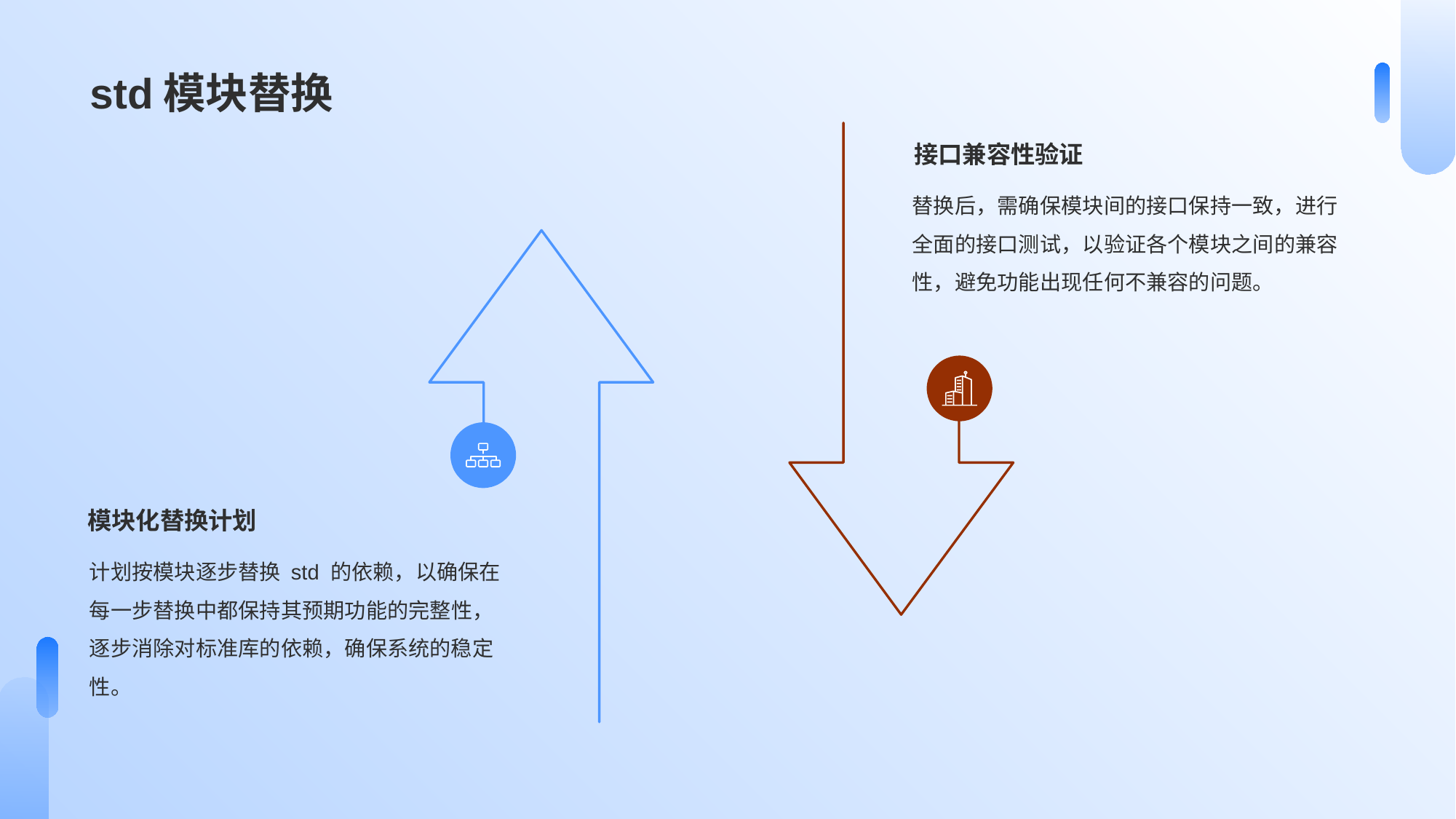

# std模块替换

接口兼容性验证
替换后，需确保模块间的接口保持一致，进行全面的接口测试，以验证各个模块之间的兼容性，避免功能出现任何不兼容的问题。

模块化替换计划
计划按模块逐步替换 std 的依赖，以确保在每一步替换中都保持其预期功能的完整性，逐步消除对标准库的依赖，确保系统的稳定性。